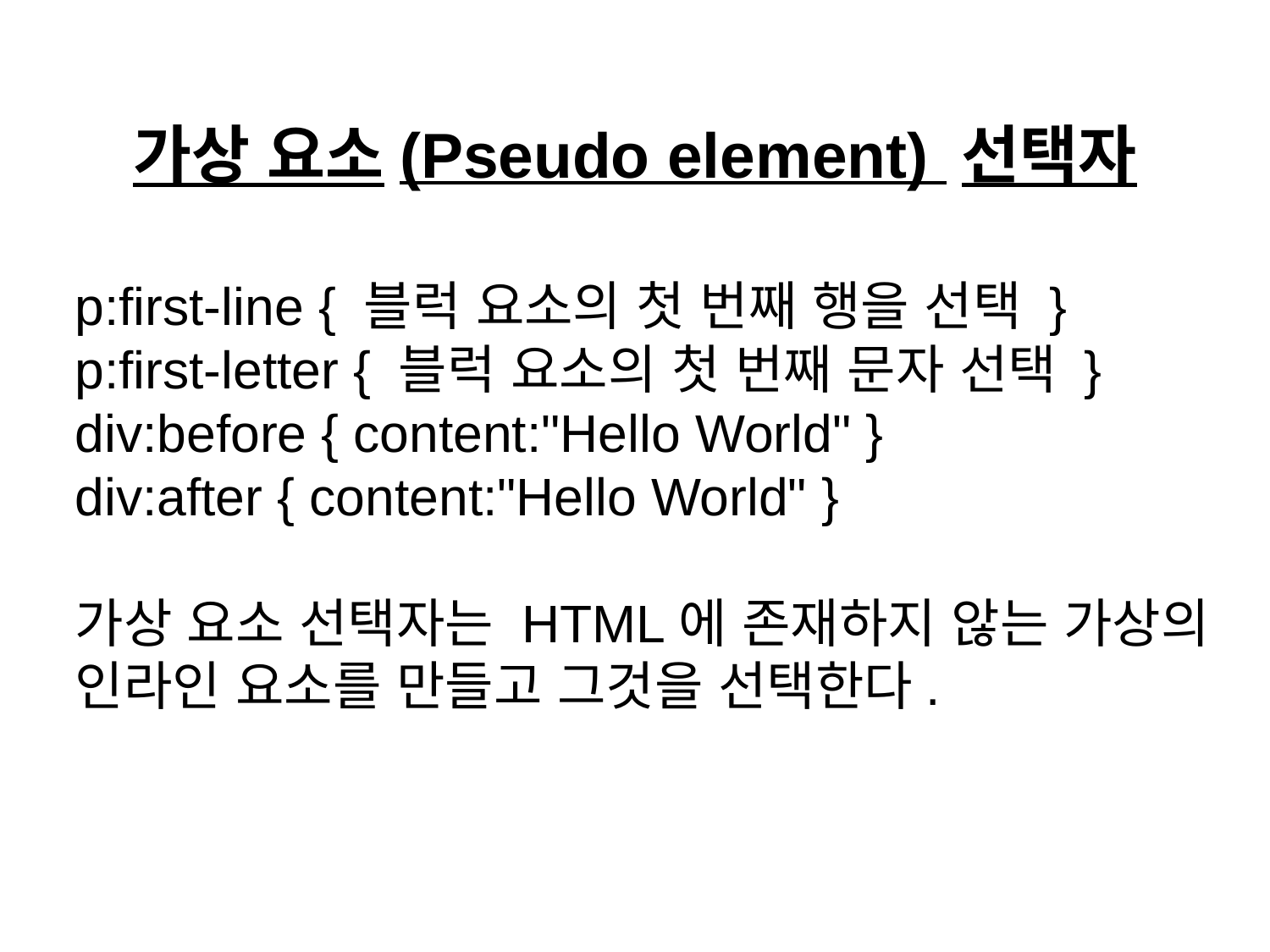

# 가상 요소(Pseudo element) 선택자
p:first-line { 블럭 요소의 첫 번째 행을 선택 }
p:first-letter { 블럭 요소의 첫 번째 문자 선택 }
div:before { content:"Hello World" }
div:after { content:"Hello World" }

가상 요소 선택자는 HTML에 존재하지 않는 가상의 인라인 요소를 만들고 그것을 선택한다.